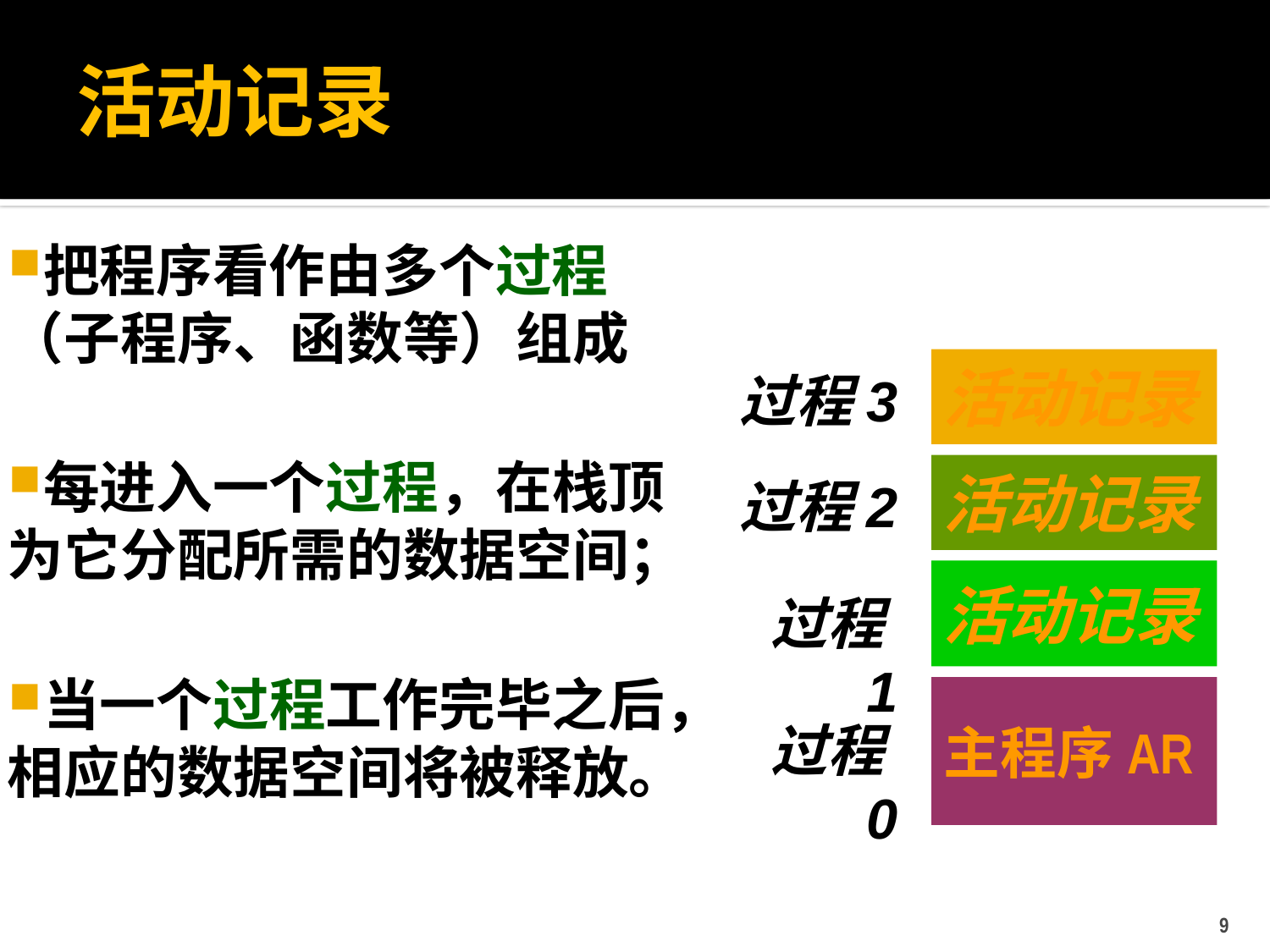

# 活动记录
把程序看作由多个过程（子程序、函数等）组成

每进入一个过程，在栈顶为它分配所需的数据空间；

当一个过程工作完毕之后，相应的数据空间将被释放。
活动记录
过程3
活动记录
过程2
活动记录
过程1
主程序AR
过程0
9